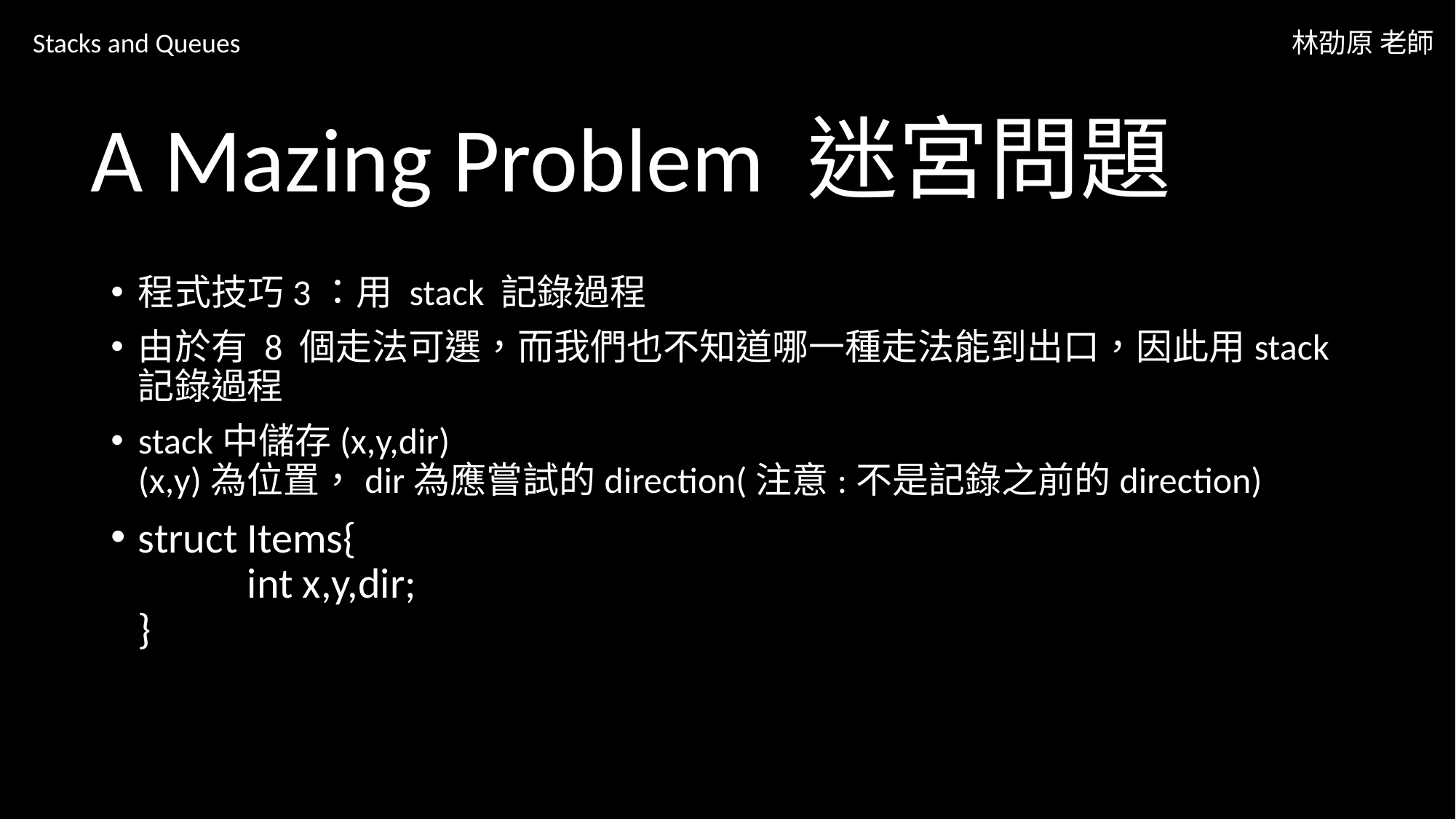

Stacks and Queues
林劭原 老師
# A Mazing Problem 迷宮問題
程式技巧3：用 stack 記錄過程
由於有 8 個走法可選，而我們也不知道哪一種走法能到出口，因此用stack記錄過程
stack中儲存(x,y,dir)
(x,y)為位置，dir為應嘗試的direction(注意:不是記錄之前的direction)
struct Items{
	int x,y,dir;
}